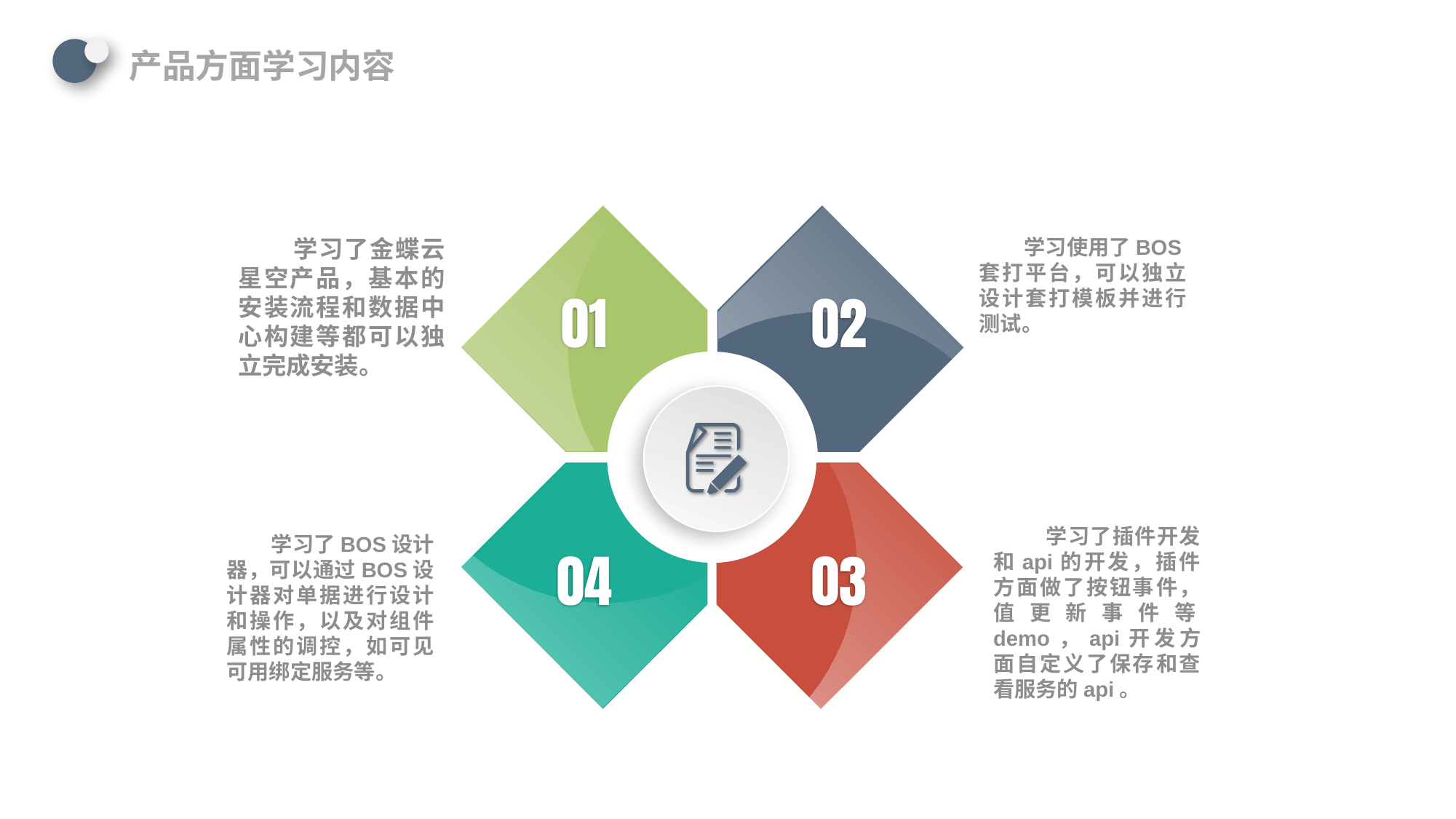

产品方面学习内容

01

02
       学习了金蝶云星空产品，基本的安装流程和数据中心构建等都可以独立完成安装。
        学习使用了BOS套打平台，可以独立设计套打模板并进行测试。

04

03
        学习了插件开发和api的开发，插件方面做了按钮事件，值更新事件等demo，api开发方面自定义了保存和查看服务的api。
        学习了BOS设计器，可以通过BOS设计器对单据进行设计和操作，以及对组件属性的调控，如可见可用绑定服务等。